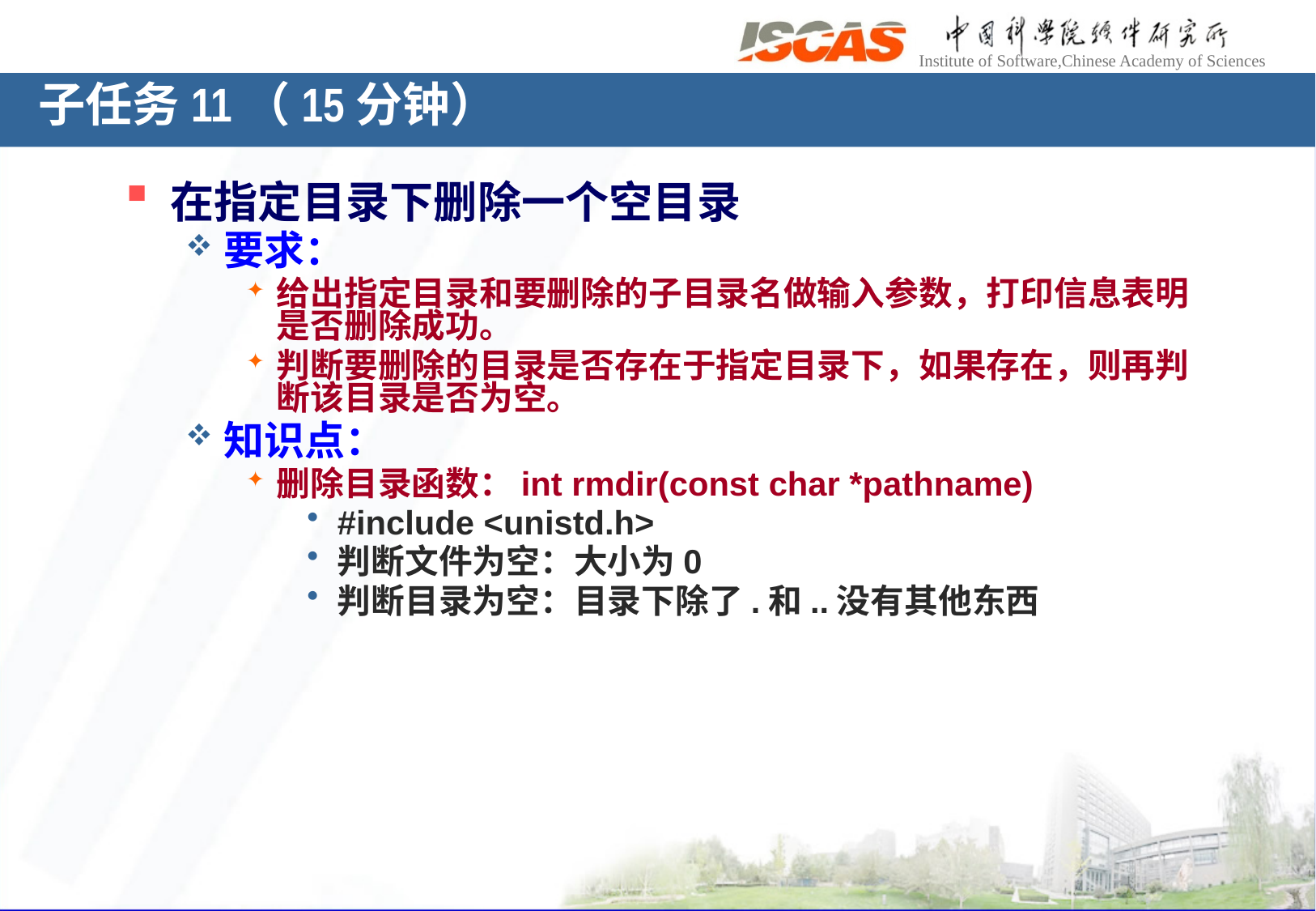

子任务11（15分钟）
在指定目录下删除一个空目录
要求：
给出指定目录和要删除的子目录名做输入参数，打印信息表明是否删除成功。
判断要删除的目录是否存在于指定目录下，如果存在，则再判断该目录是否为空。
知识点：
删除目录函数：int rmdir(const char *pathname)
#include <unistd.h>
判断文件为空：大小为0
判断目录为空：目录下除了.和..没有其他东西